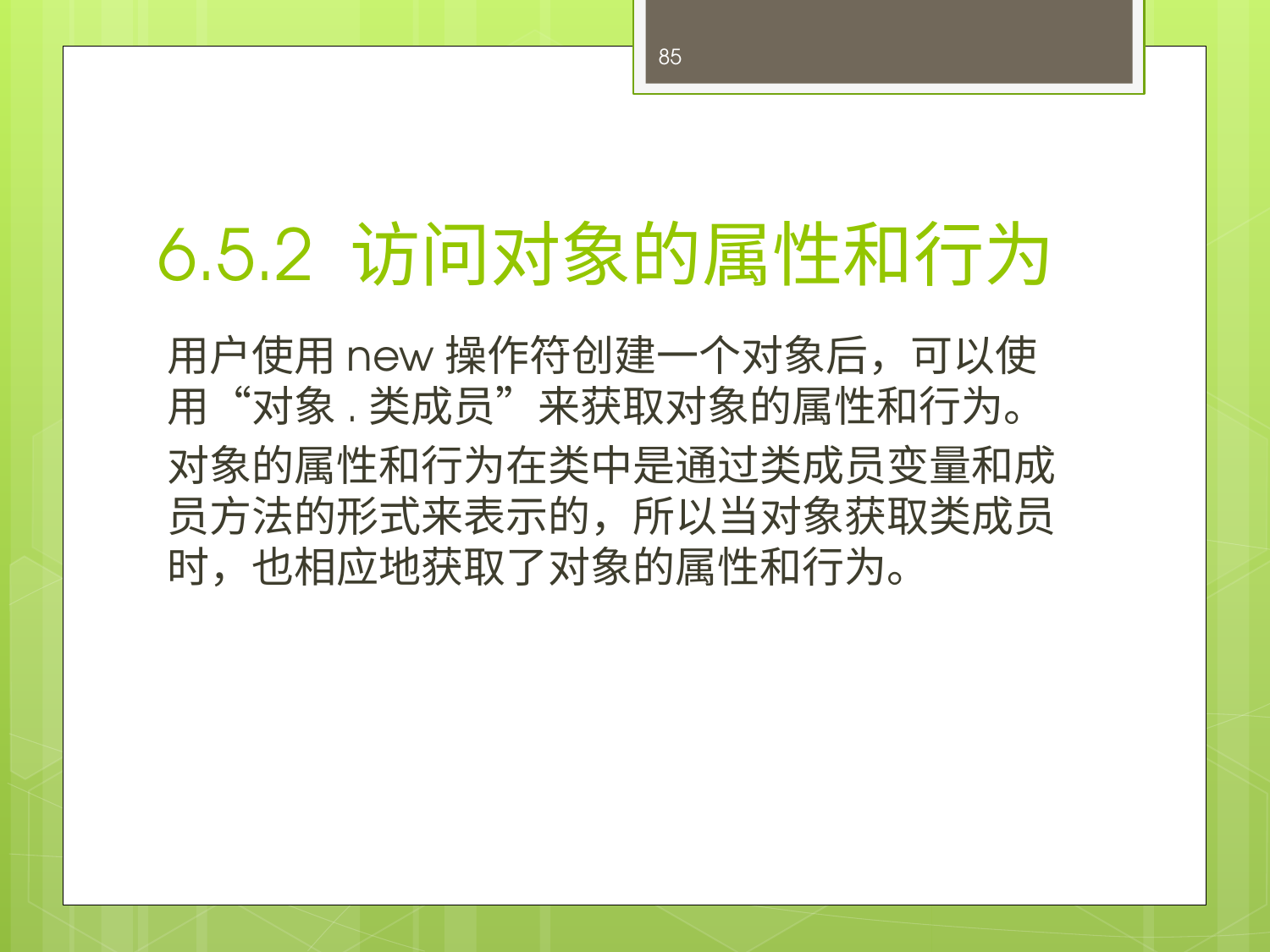

85
# 6.5.2 访问对象的属性和行为
用户使用new操作符创建一个对象后，可以使用“对象.类成员”来获取对象的属性和行为。
对象的属性和行为在类中是通过类成员变量和成员方法的形式来表示的，所以当对象获取类成员时，也相应地获取了对象的属性和行为。